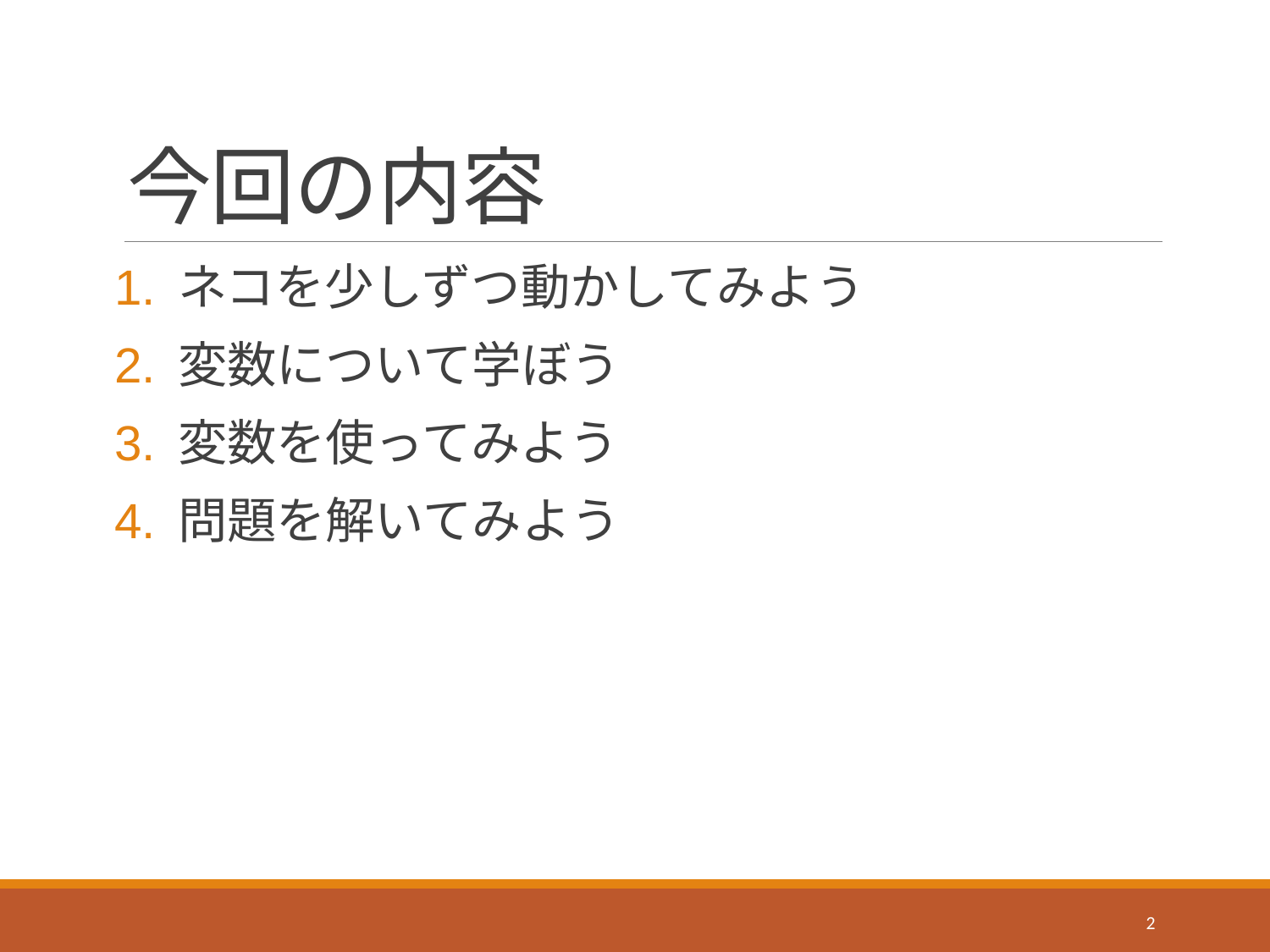

# 今回の内容
ネコを少しずつ動かしてみよう
変数について学ぼう
変数を使ってみよう
問題を解いてみよう

2